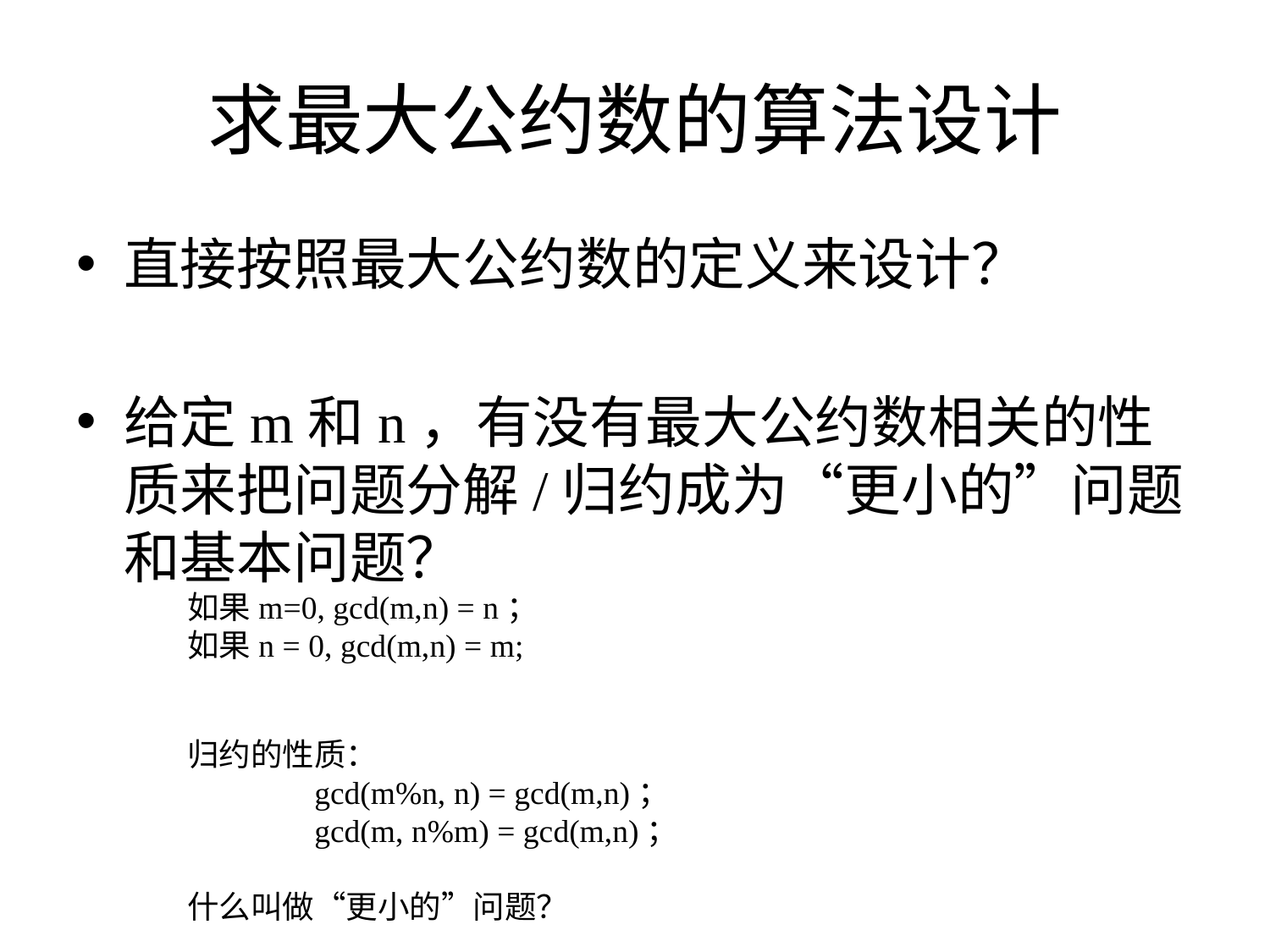

# 求最大公约数的算法设计
直接按照最大公约数的定义来设计？

给定m和n，有没有最大公约数相关的性质来把问题分解/归约成为“更小的”问题和基本问题？
如果m=0, gcd(m,n) = n；
如果n = 0, gcd(m,n) = m;
归约的性质：
	gcd(m%n, n) = gcd(m,n)；
	gcd(m, n%m) = gcd(m,n)；

什么叫做“更小的”问题？